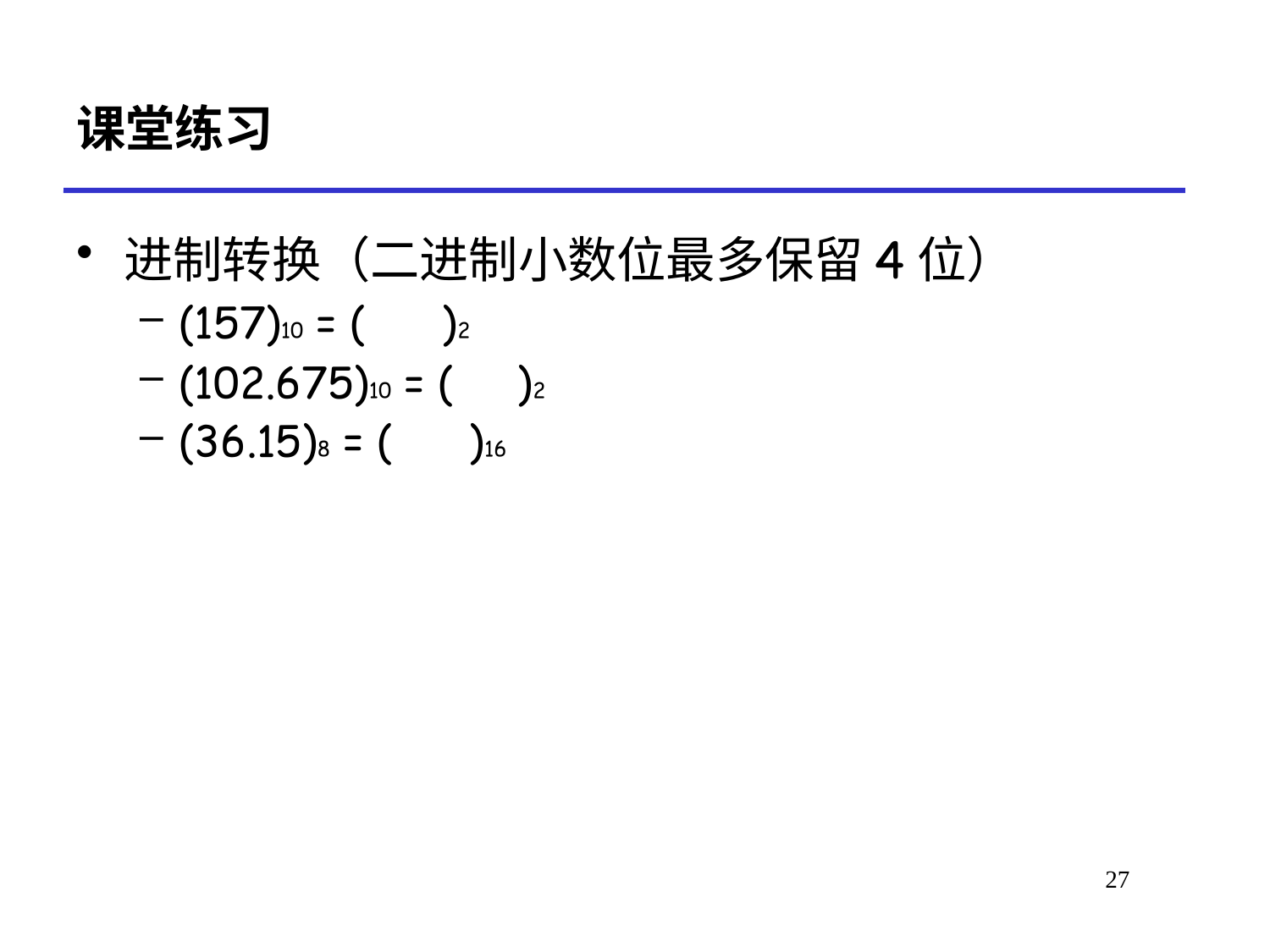

# 课堂练习
进制转换（二进制小数位最多保留4位）
(157)10 = (      )2
(102.675)10 = (     )2
(36.15)8 = (      )16

27